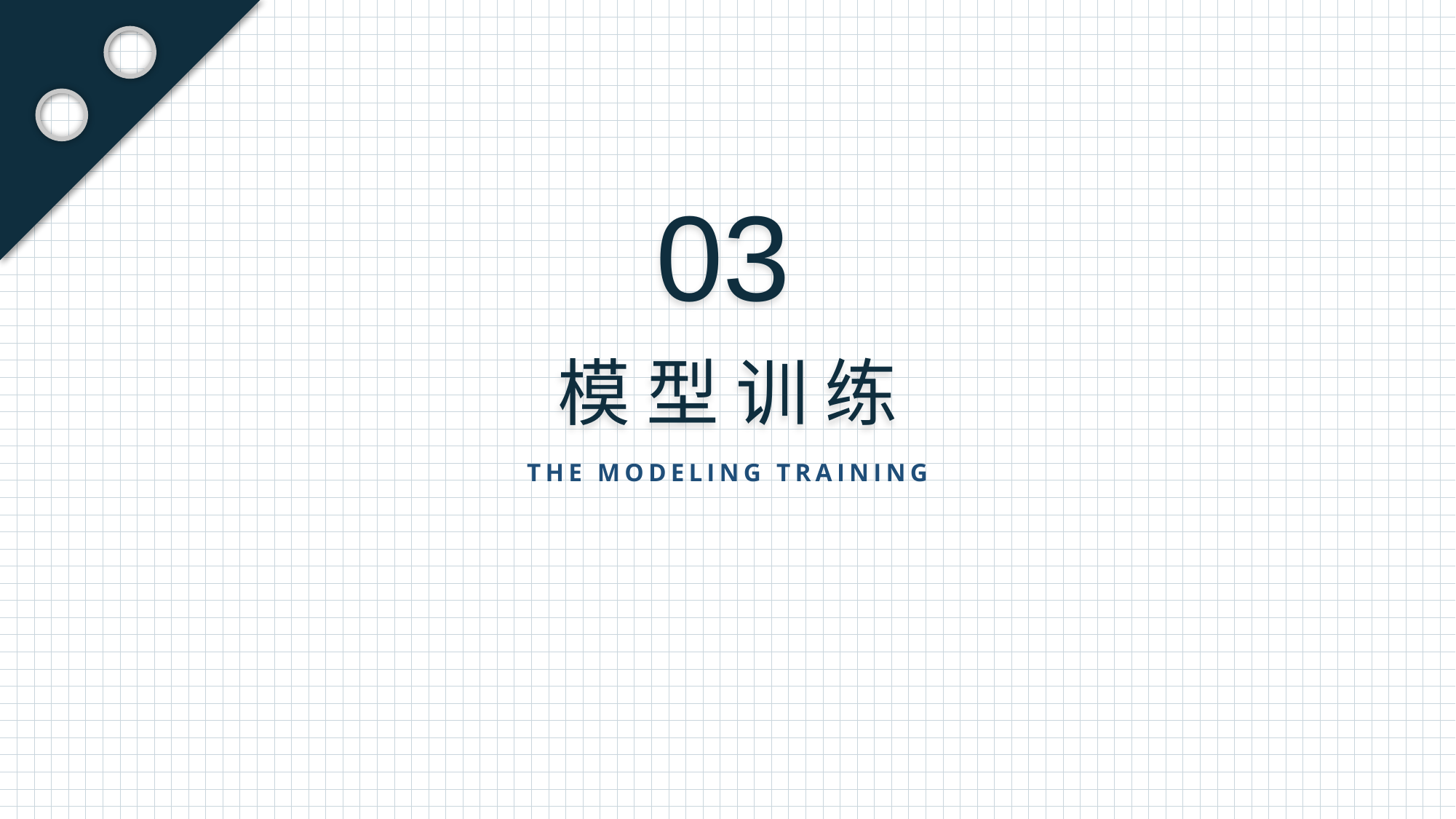

03
模 型 训 练
THE MODELING TRAINING